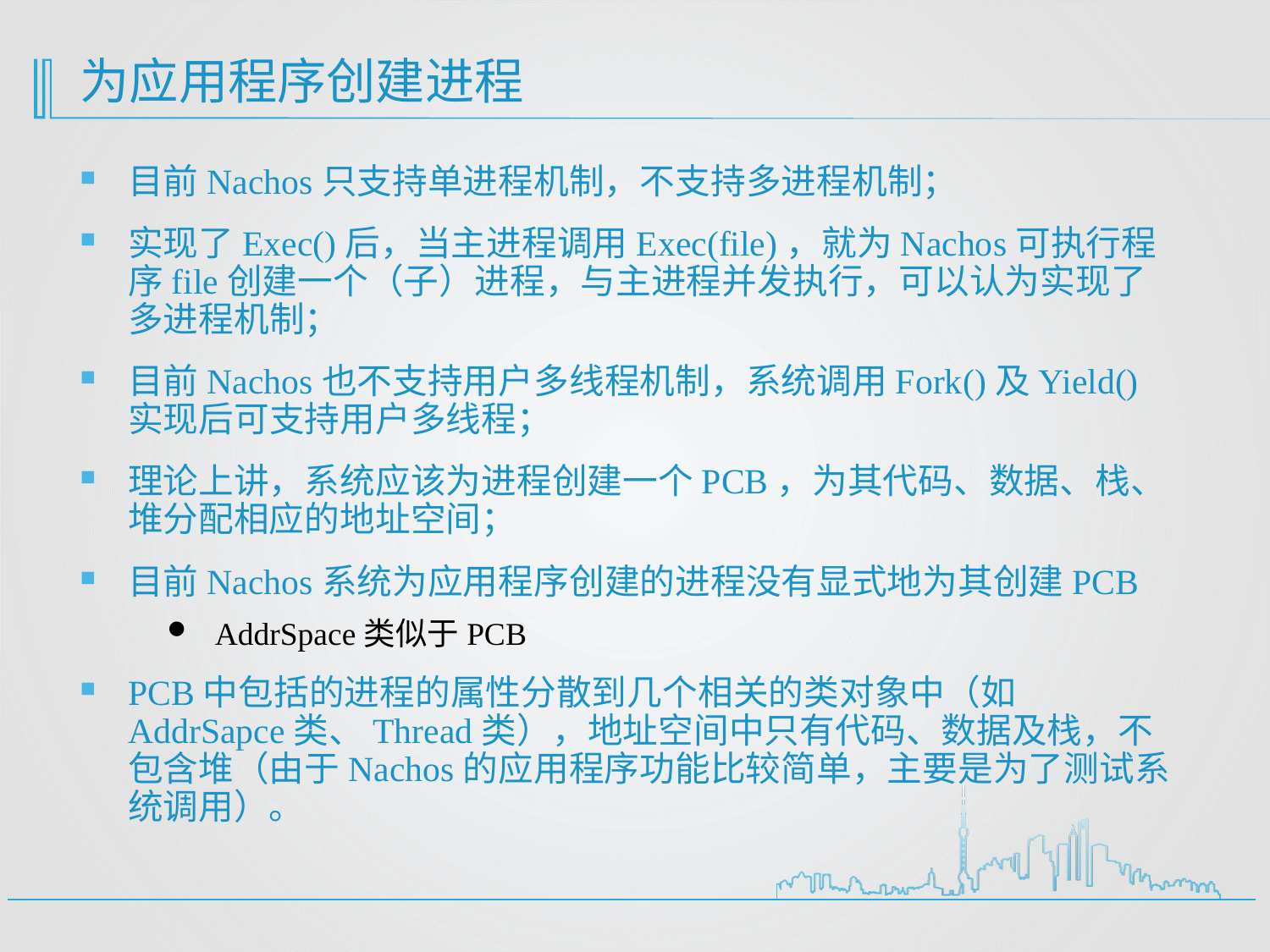

# 为应用程序创建进程
目前Nachos只支持单进程机制，不支持多进程机制；
实现了Exec()后，当主进程调用Exec(file)，就为Nachos可执行程序file创建一个（子）进程，与主进程并发执行，可以认为实现了多进程机制；
目前Nachos也不支持用户多线程机制，系统调用Fork()及Yield()实现后可支持用户多线程；
理论上讲，系统应该为进程创建一个PCB，为其代码、数据、栈、堆分配相应的地址空间；
目前Nachos系统为应用程序创建的进程没有显式地为其创建PCB
AddrSpace类似于PCB
PCB中包括的进程的属性分散到几个相关的类对象中（如AddrSapce类、Thread类），地址空间中只有代码、数据及栈，不包含堆（由于Nachos的应用程序功能比较简单，主要是为了测试系统调用）。